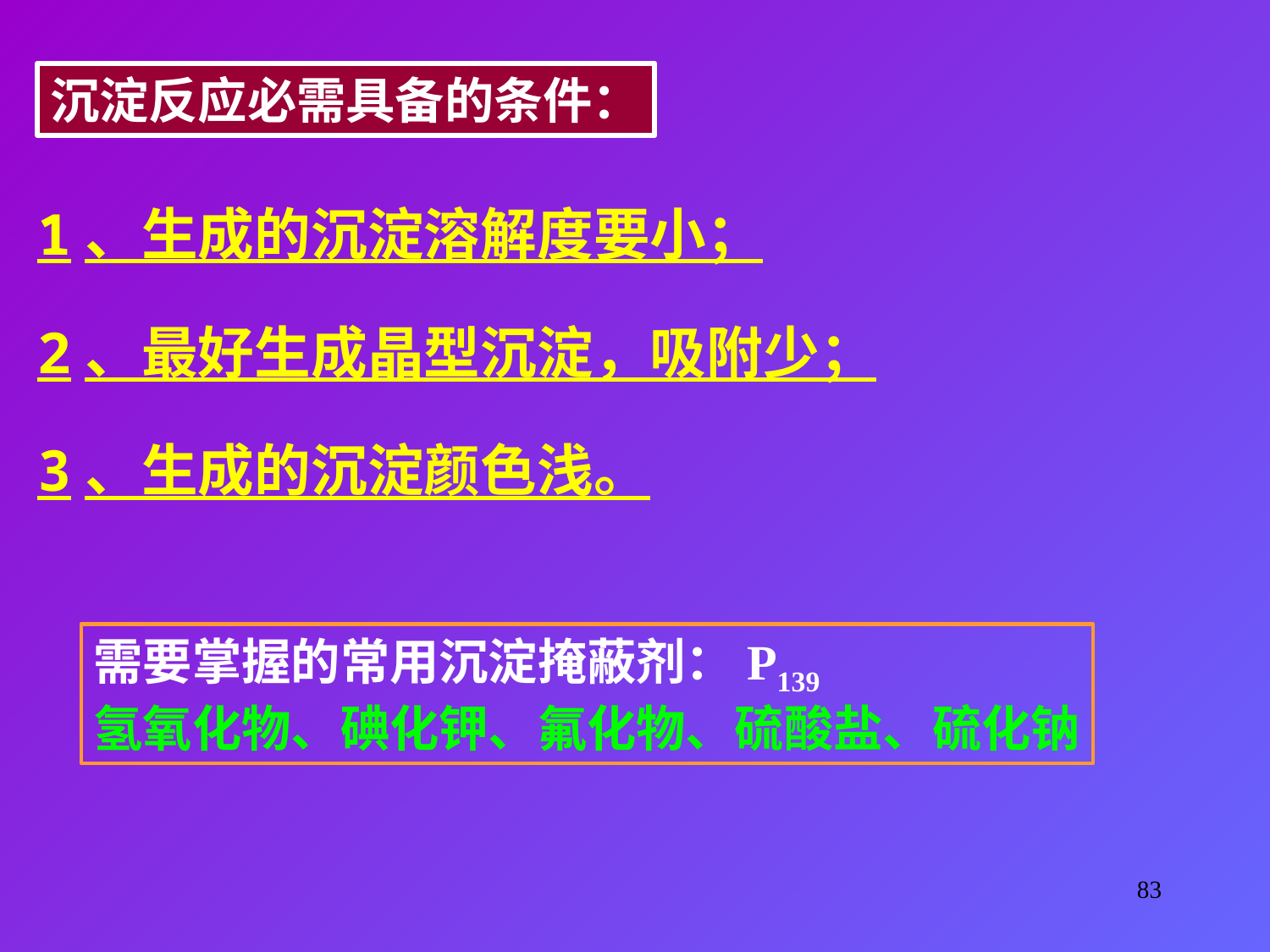

沉淀反应必需具备的条件：
1、生成的沉淀溶解度要小；
2、最好生成晶型沉淀，吸附少；
3、生成的沉淀颜色浅。
需要掌握的常用沉淀掩蔽剂：P139
氢氧化物、碘化钾、氟化物、硫酸盐、硫化钠
83